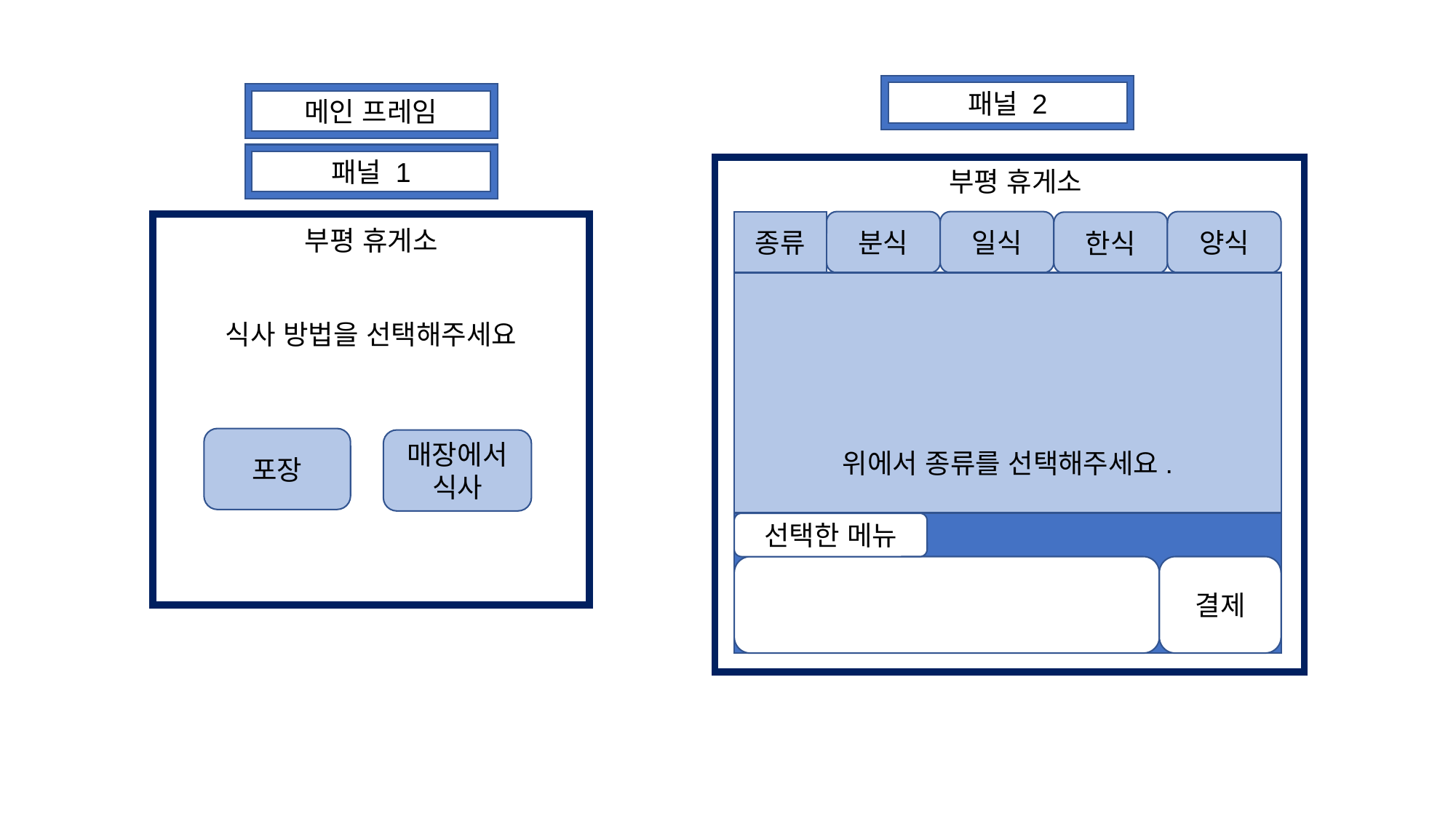

패널 2
메인 프레임
패널 1

부평 휴게소
종류
분식
일식
양식
한식

부평 휴게소
식사 방법을 선택해주세요
포장
매장에서 식사
위에서 종류를 선택해주세요.

결제
선택한 메뉴